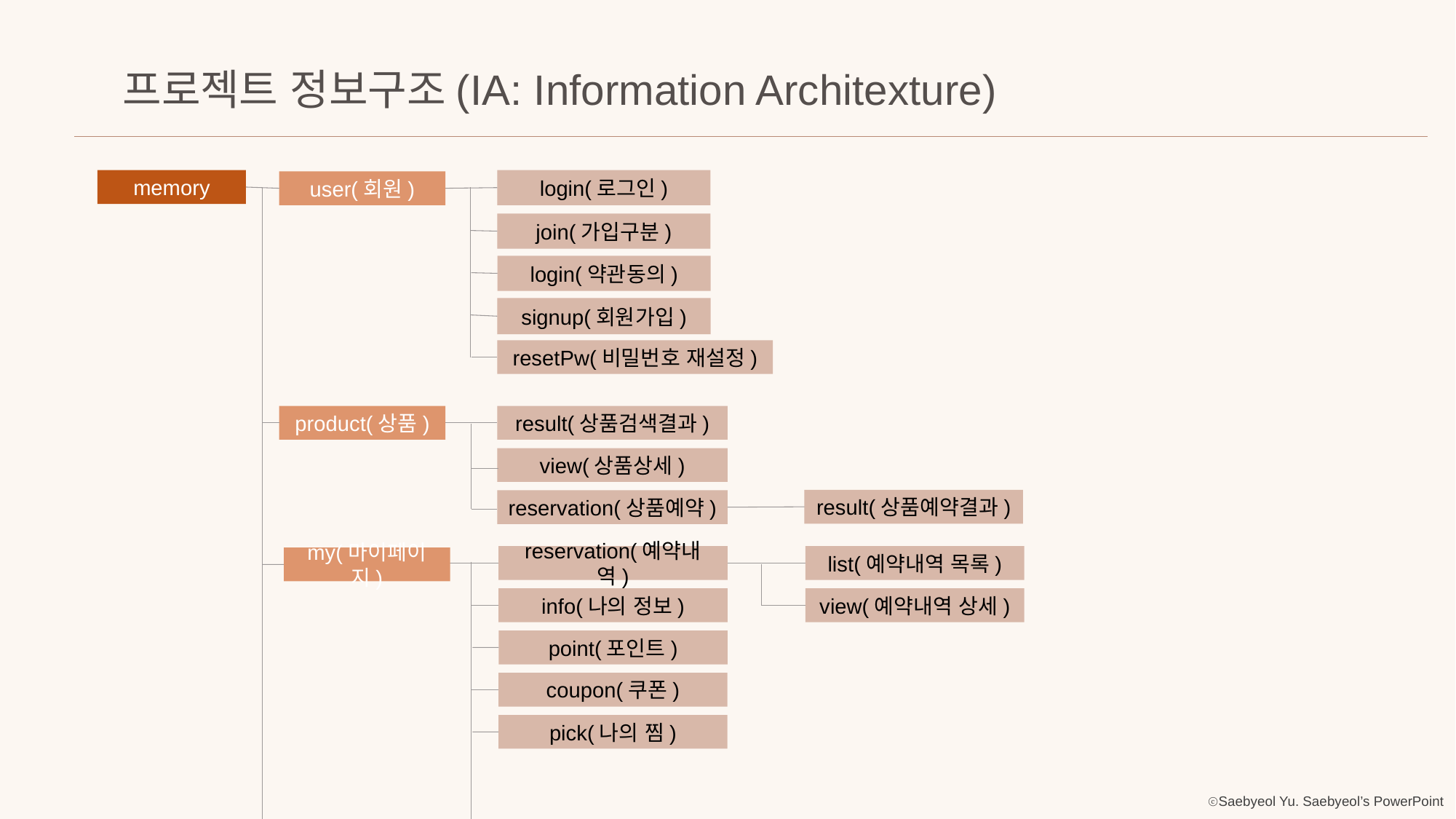

프로젝트 정보구조(IA: Information Architexture)
login(로그인)
memory
user(회원)
join(가입구분)
login(약관동의)
signup(회원가입)
resetPw(비밀번호 재설정)
product(상품)
result(상품검색결과)
view(상품상세)
result(상품예약결과)
reservation(상품예약)
list(예약내역 목록)
reservation(예약내역)
my(마이페이지)
info(나의 정보)
view(예약내역 상세)
point(포인트)
coupon(쿠폰)
pick(나의 찜)